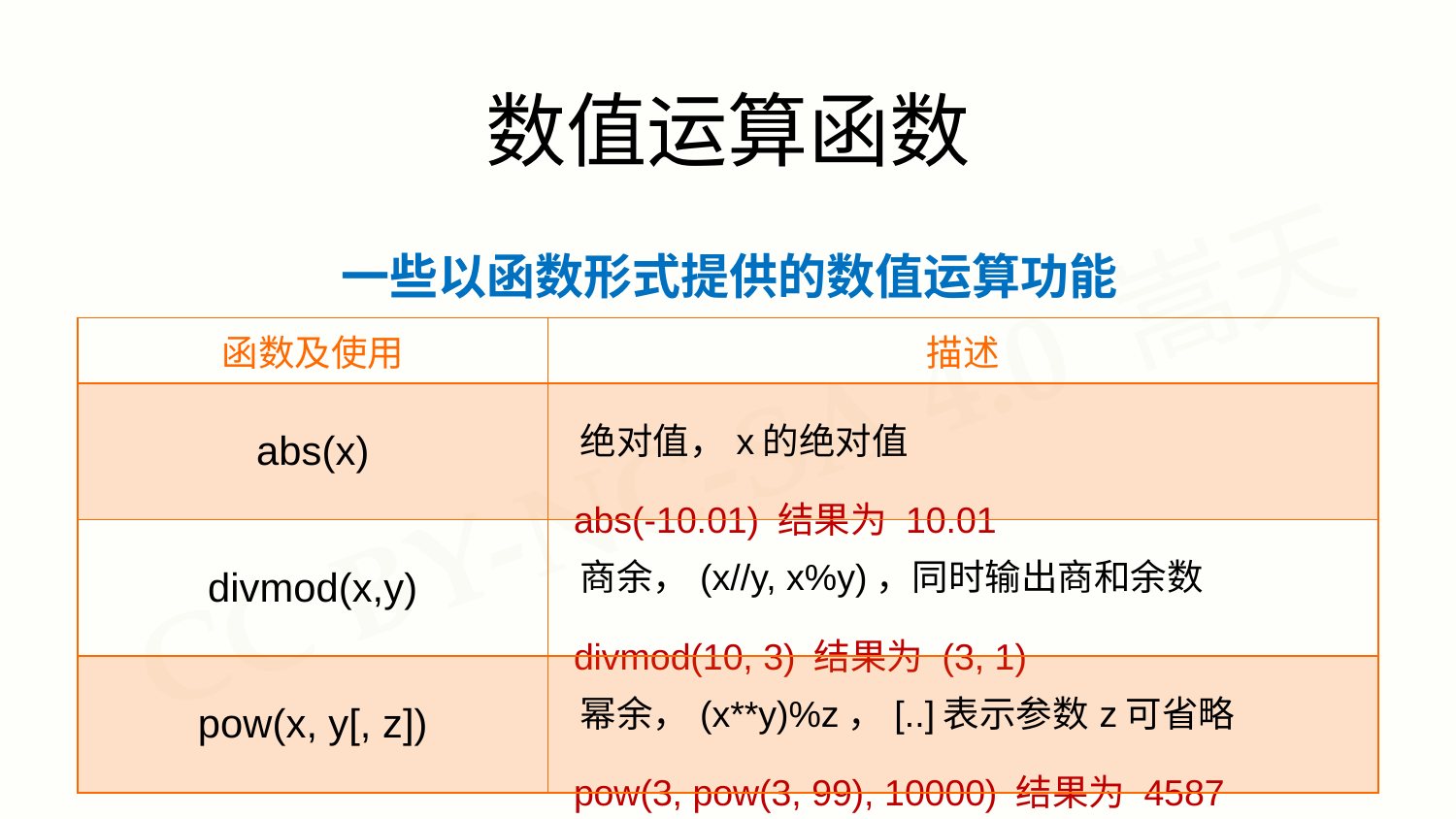

数值运算函数
一些以函数形式提供的数值运算功能
| 函数及使用 | 描述 |
| --- | --- |
| abs(x) | 绝对值，x的绝对值 abs(-10.01) 结果为 10.01 |
| divmod(x,y) | 商余，(x//y, x%y)，同时输出商和余数 divmod(10, 3) 结果为 (3, 1) |
| pow(x, y[, z]) | 幂余，(x\*\*y)%z，[..]表示参数z可省略 pow(3, pow(3, 99), 10000) 结果为 4587 |